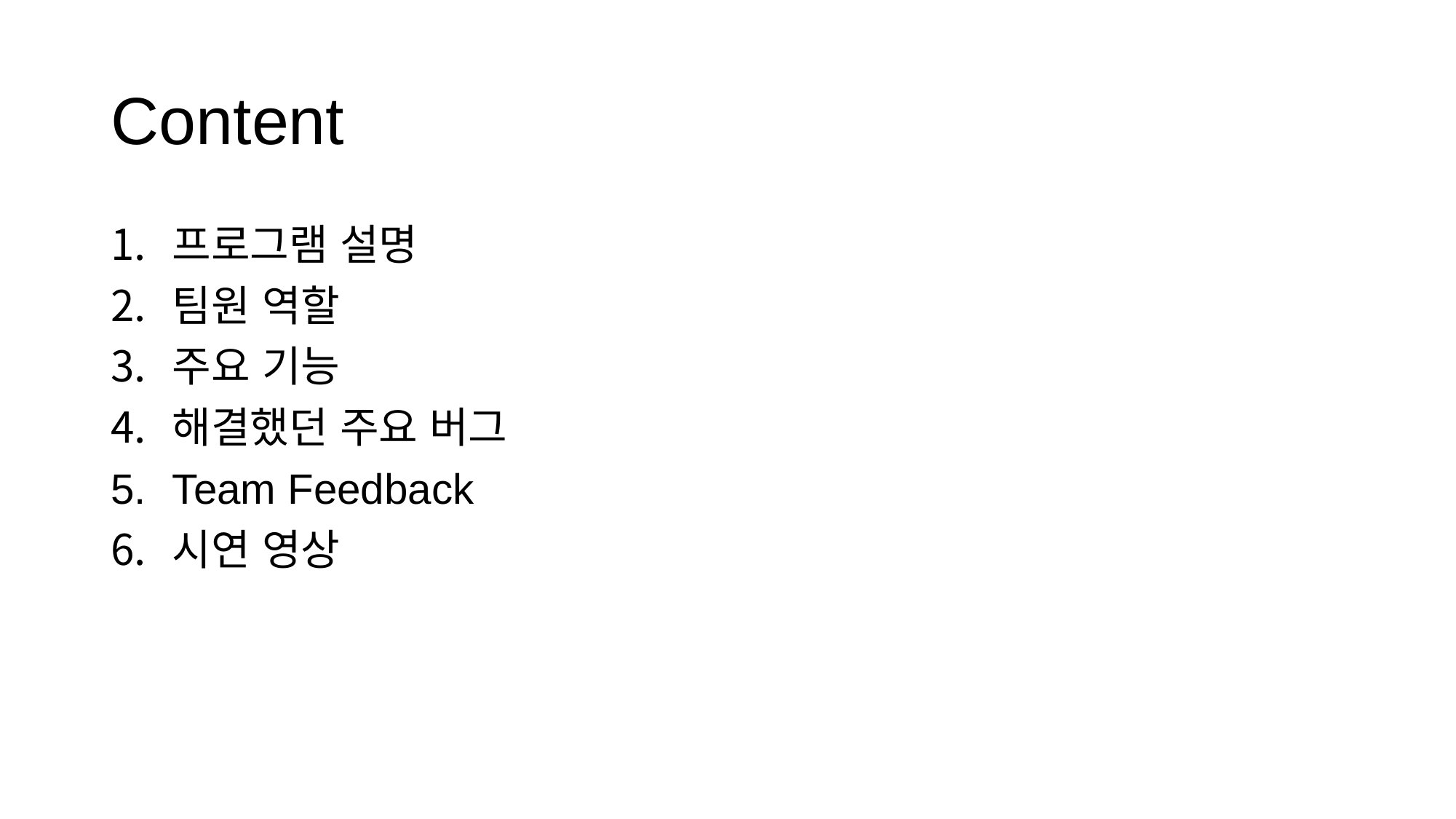

# Content
프로그램 설명
팀원 역할
주요 기능
해결했던 주요 버그
Team Feedback
시연 영상